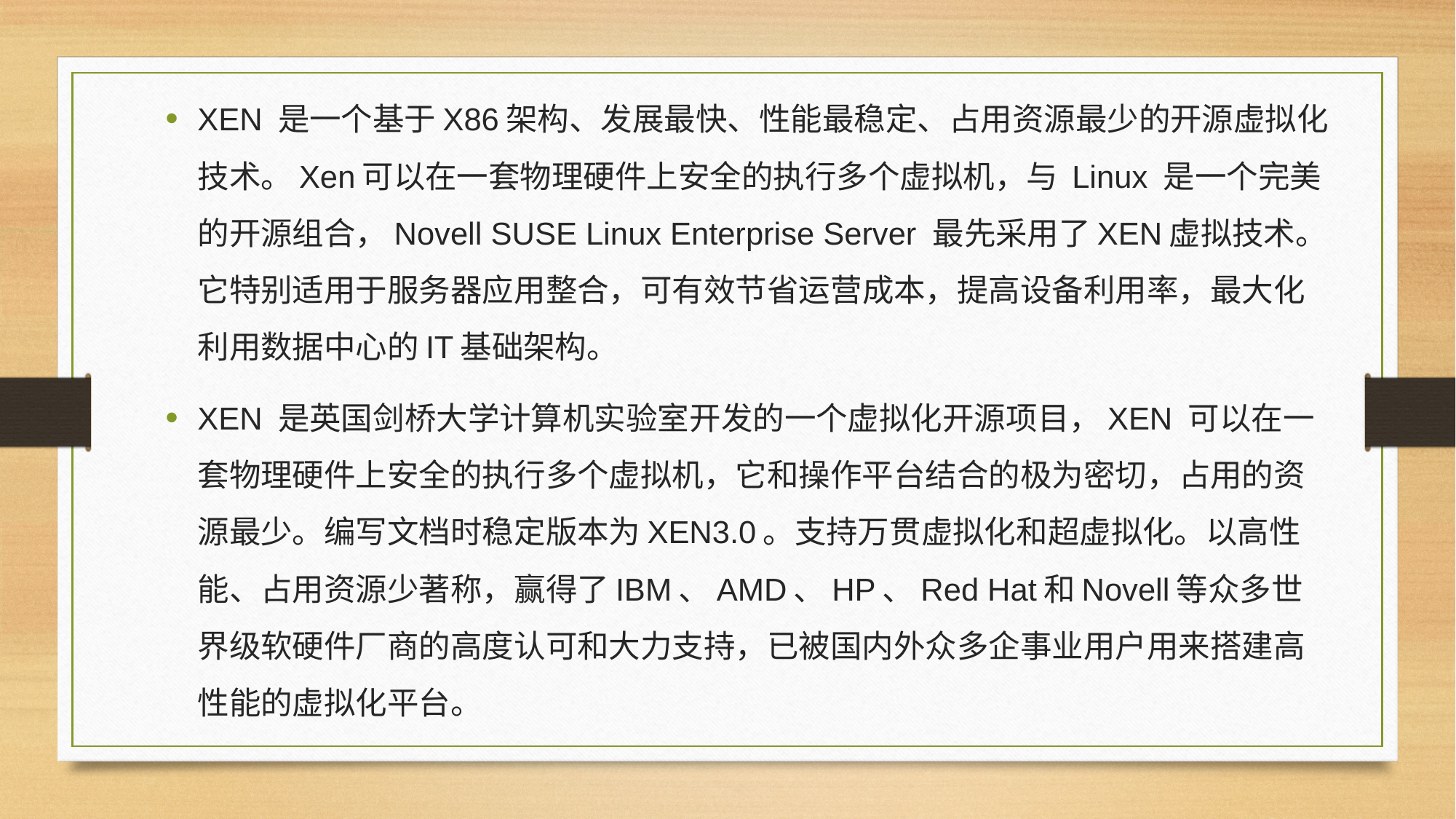

XEN 是一个基于X86架构、发展最快、性能最稳定、占用资源最少的开源虚拟化技术。Xen可以在一套物理硬件上安全的执行多个虚拟机，与 Linux 是一个完美的开源组合，Novell SUSE Linux Enterprise Server 最先采用了XEN虚拟技术。它特别适用于服务器应用整合，可有效节省运营成本，提高设备利用率，最大化利用数据中心的IT基础架构。
XEN 是英国剑桥大学计算机实验室开发的一个虚拟化开源项目，XEN 可以在一套物理硬件上安全的执行多个虚拟机，它和操作平台结合的极为密切，占用的资源最少。编写文档时稳定版本为XEN3.0。支持万贯虚拟化和超虚拟化。以高性能、占用资源少著称，赢得了IBM、AMD、HP、Red Hat和Novell等众多世界级软硬件厂商的高度认可和大力支持，已被国内外众多企事业用户用来搭建高性能的虚拟化平台。